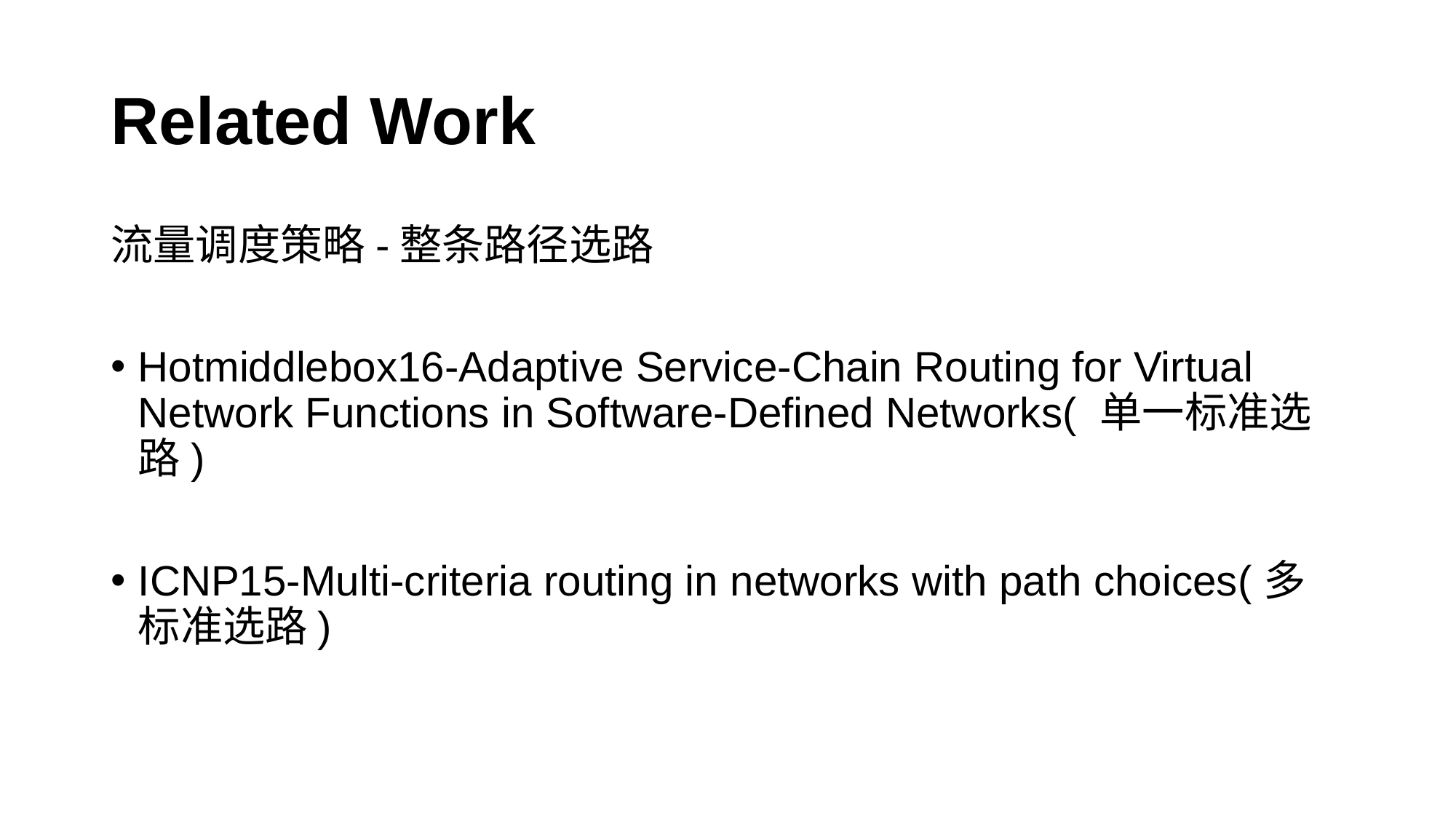

# Related Work
流量调度策略-整条路径选路

Hotmiddlebox16-Adaptive Service-Chain Routing for Virtual Network Functions in Software-Defined Networks( 单一标准选路)

ICNP15-Multi-criteria routing in networks with path choices(多标准选路)